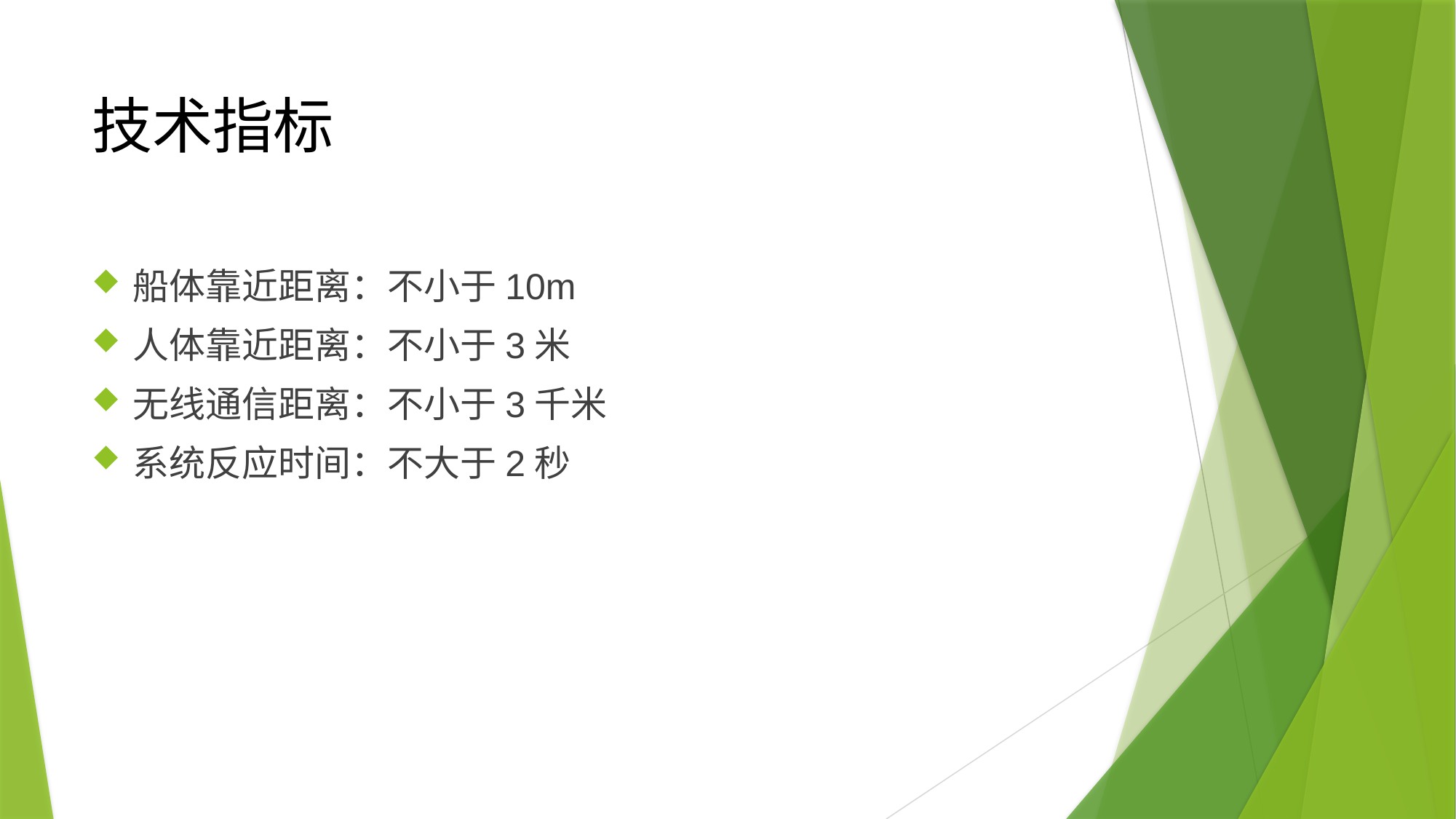

# 技术指标
船体靠近距离：不小于10m
人体靠近距离：不小于3米
无线通信距离：不小于3千米
系统反应时间：不大于2秒